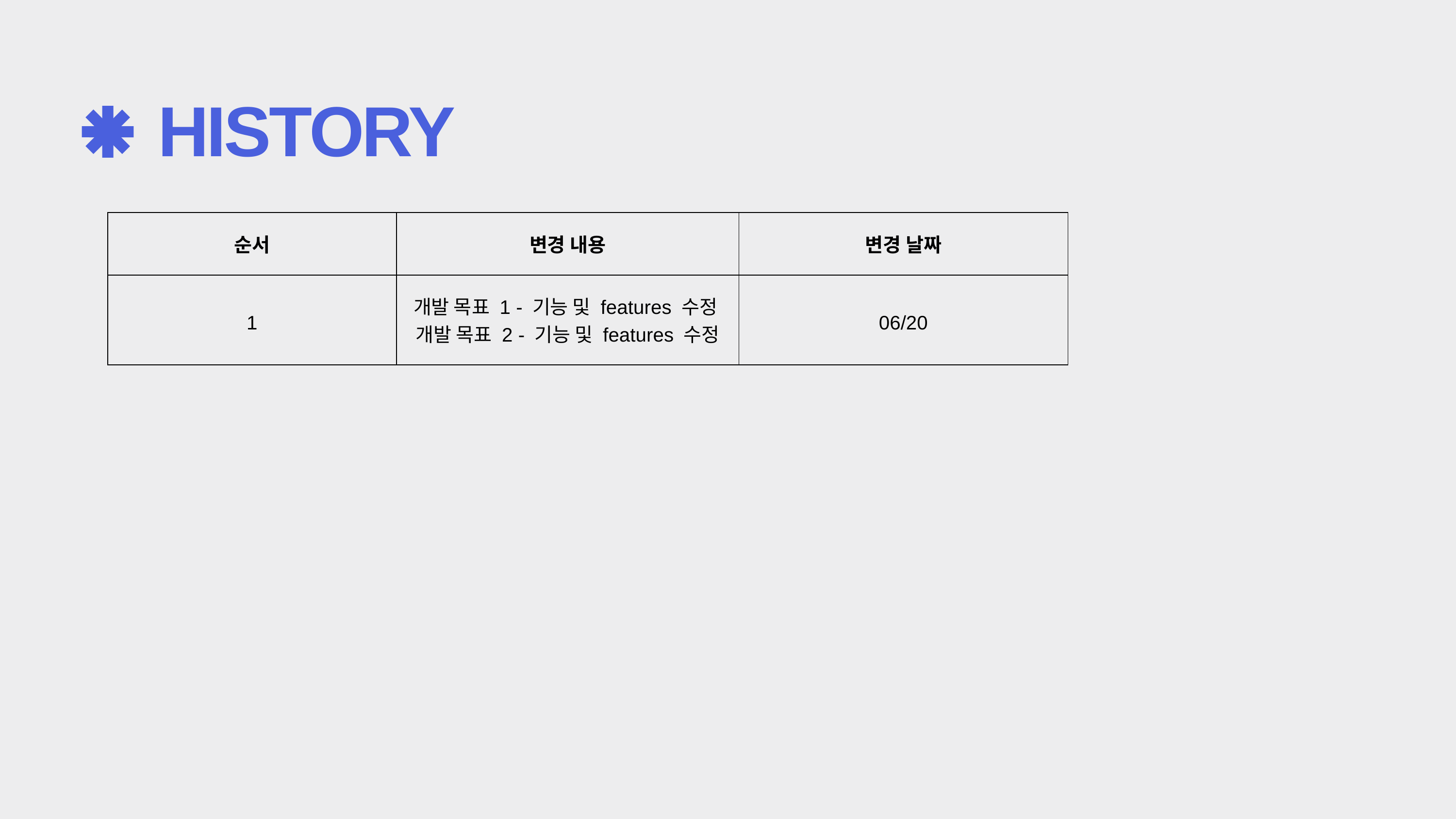

HISTORY

| 순서 | 변경 내용 | 변경 날짜 |
| --- | --- | --- |
| 1 | 개발 목표 1 - 기능 및 features 수정 개발 목표 2 - 기능 및 features 수정 | 06/20 |